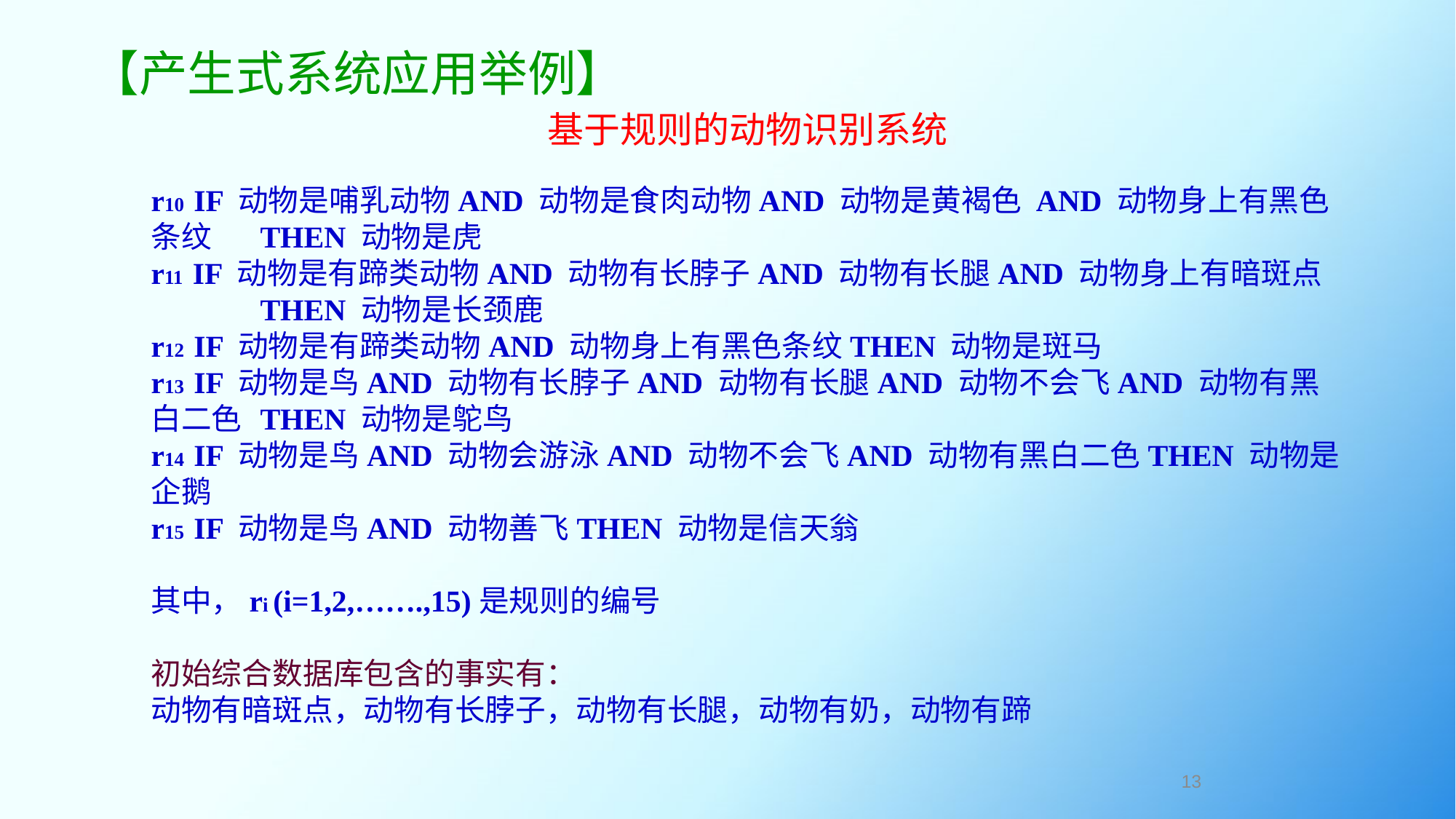

【产生式系统应用举例】
#
基于规则的动物识别系统
r10  IF 动物是哺乳动物AND 动物是食肉动物AND 动物是黄褐色 AND 动物身上有黑色条纹	THEN 动物是虎
r11  IF 动物是有蹄类动物AND 动物有长脖子AND 动物有长腿AND 动物身上有暗斑点	THEN 动物是长颈鹿
r12  IF 动物是有蹄类动物AND 动物身上有黑色条纹THEN 动物是斑马
r13  IF 动物是鸟AND 动物有长脖子AND 动物有长腿AND 动物不会飞AND 动物有黑白二色	THEN 动物是鸵鸟
r14  IF 动物是鸟AND 动物会游泳AND 动物不会飞AND 动物有黑白二色THEN 动物是企鹅
r15  IF 动物是鸟AND 动物善飞THEN 动物是信天翁

其中，ri (i=1,2,…….,15)是规则的编号

初始综合数据库包含的事实有：
动物有暗斑点，动物有长脖子，动物有长腿，动物有奶，动物有蹄
13